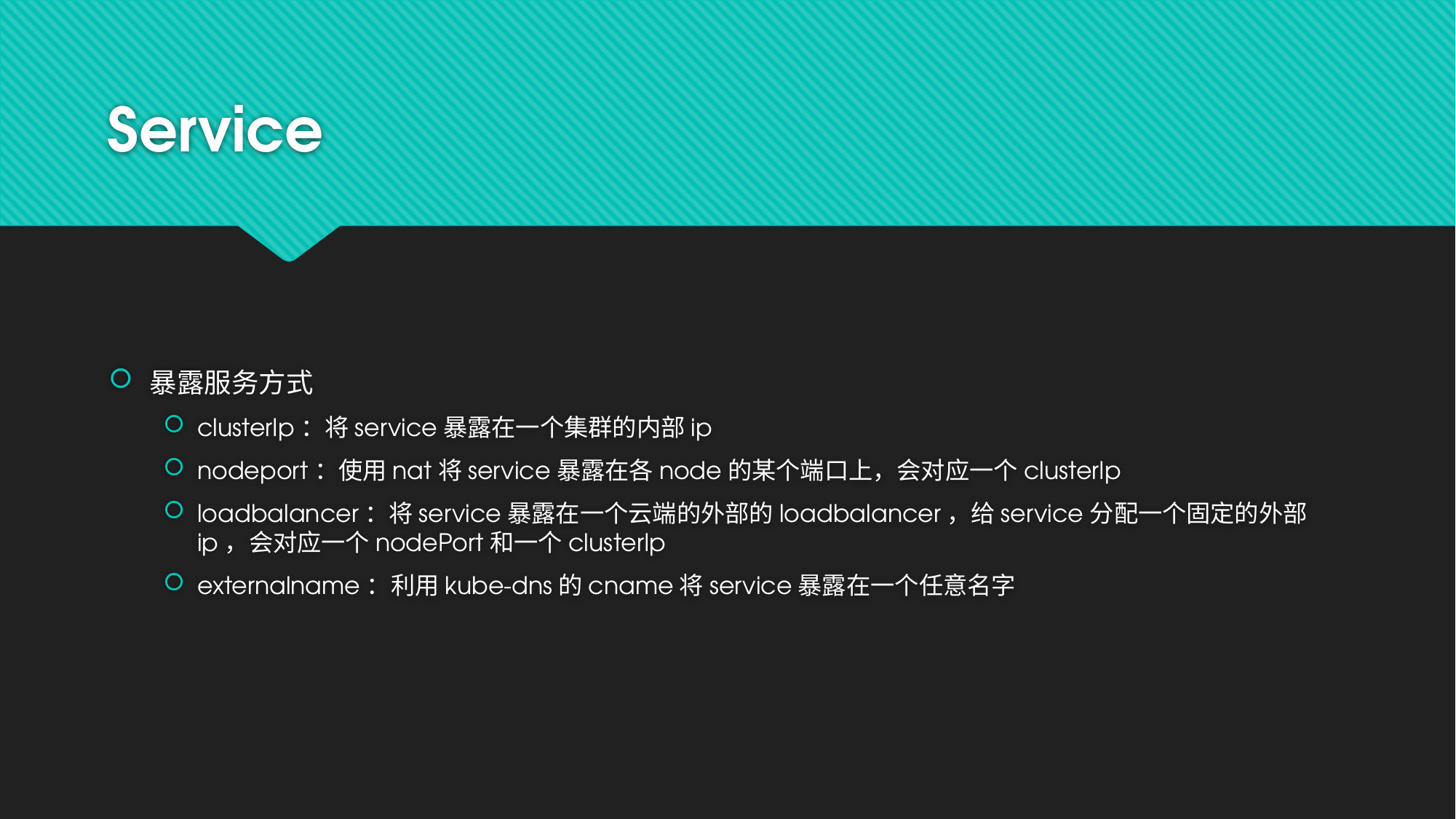

# Service
暴露服务方式
clusterIp：将service暴露在一个集群的内部ip
nodeport：使用nat将service暴露在各node的某个端口上，会对应一个clusterIp
loadbalancer：将service暴露在一个云端的外部的loadbalancer，给service分配一个固定的外部ip，会对应一个nodePort和一个clusterIp
externalname：利用kube-dns的cname将service暴露在一个任意名字